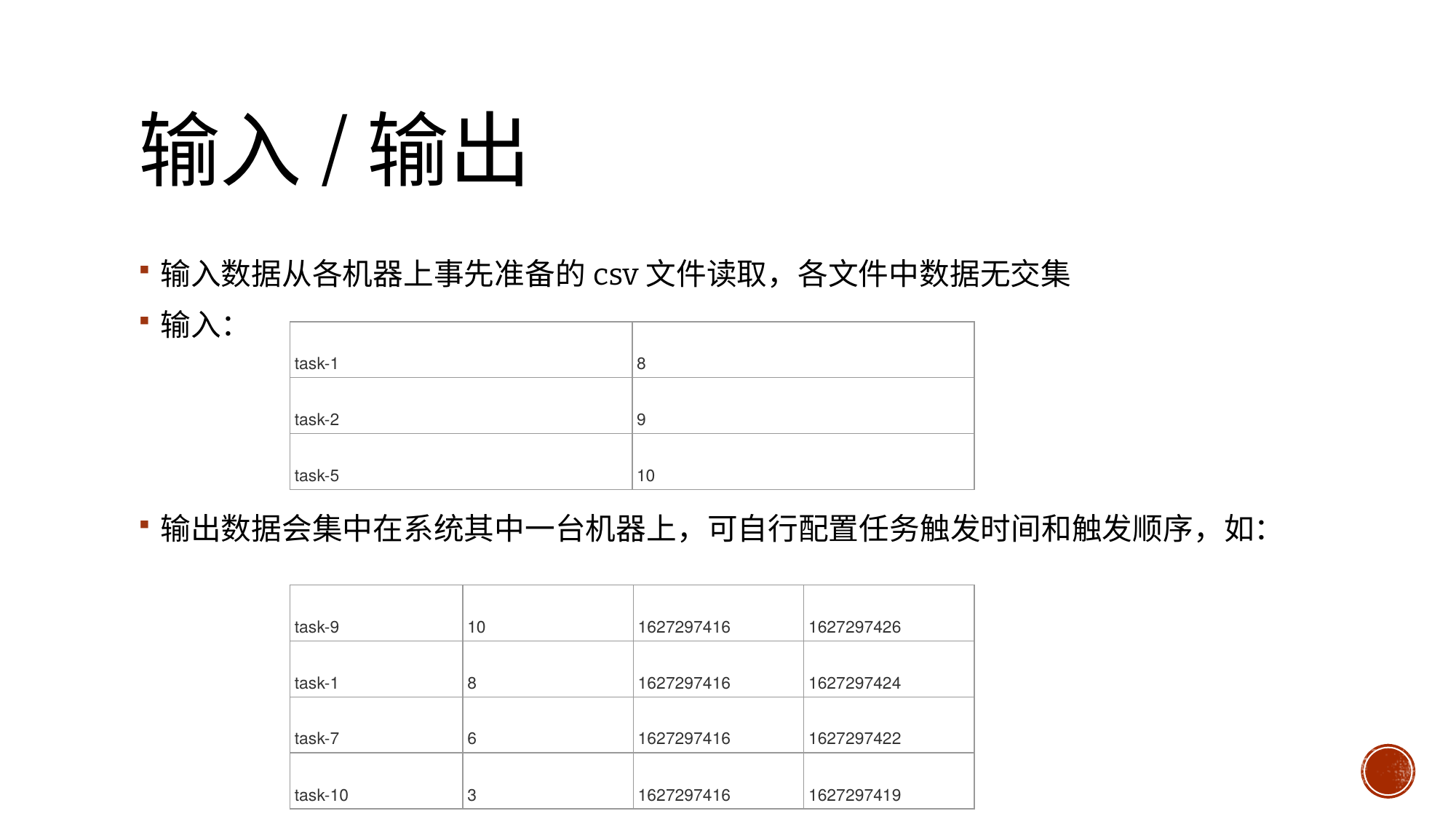

# 输入/输出
输入数据从各机器上事先准备的csv文件读取，各文件中数据无交集
输入：

输出数据会集中在系统其中一台机器上，可自行配置任务触发时间和触发顺序，如：

| task-1 | 8 |
| --- | --- |
| task-2 | 9 |
| task-5 | 10 |
| task-9 | 10 | 1627297416 | 1627297426 |
| --- | --- | --- | --- |
| task-1 | 8 | 1627297416 | 1627297424 |
| task-7 | 6 | 1627297416 | 1627297422 |
| task-10 | 3 | 1627297416 | 1627297419 |